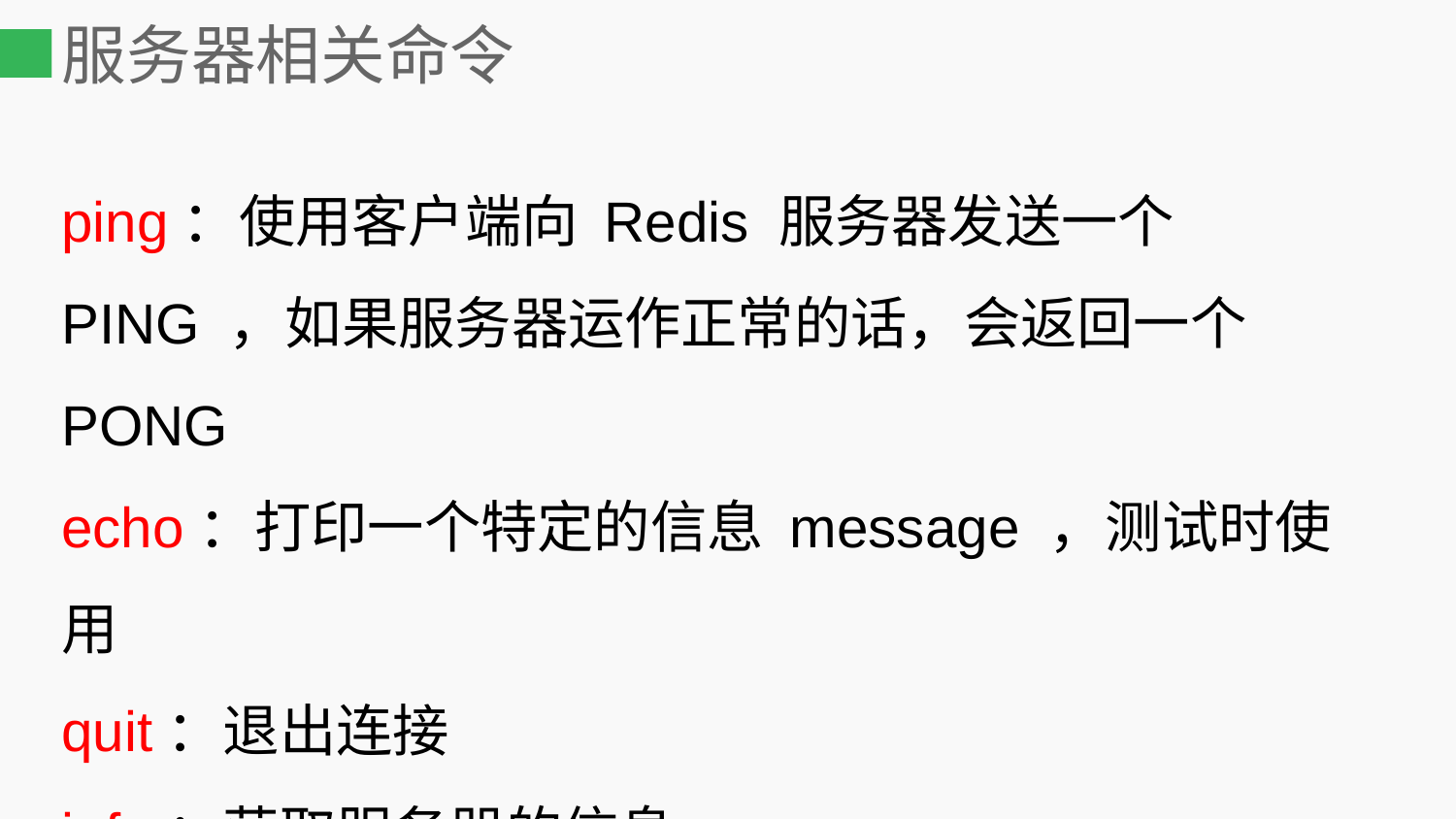

# 服务器相关命令
ping：使用客户端向 Redis 服务器发送一个 PING ，如果服务器运作正常的话，会返回一个 PONG
echo：打印一个特定的信息 message ，测试时使用
quit：退出连接
info：获取服务器的信息